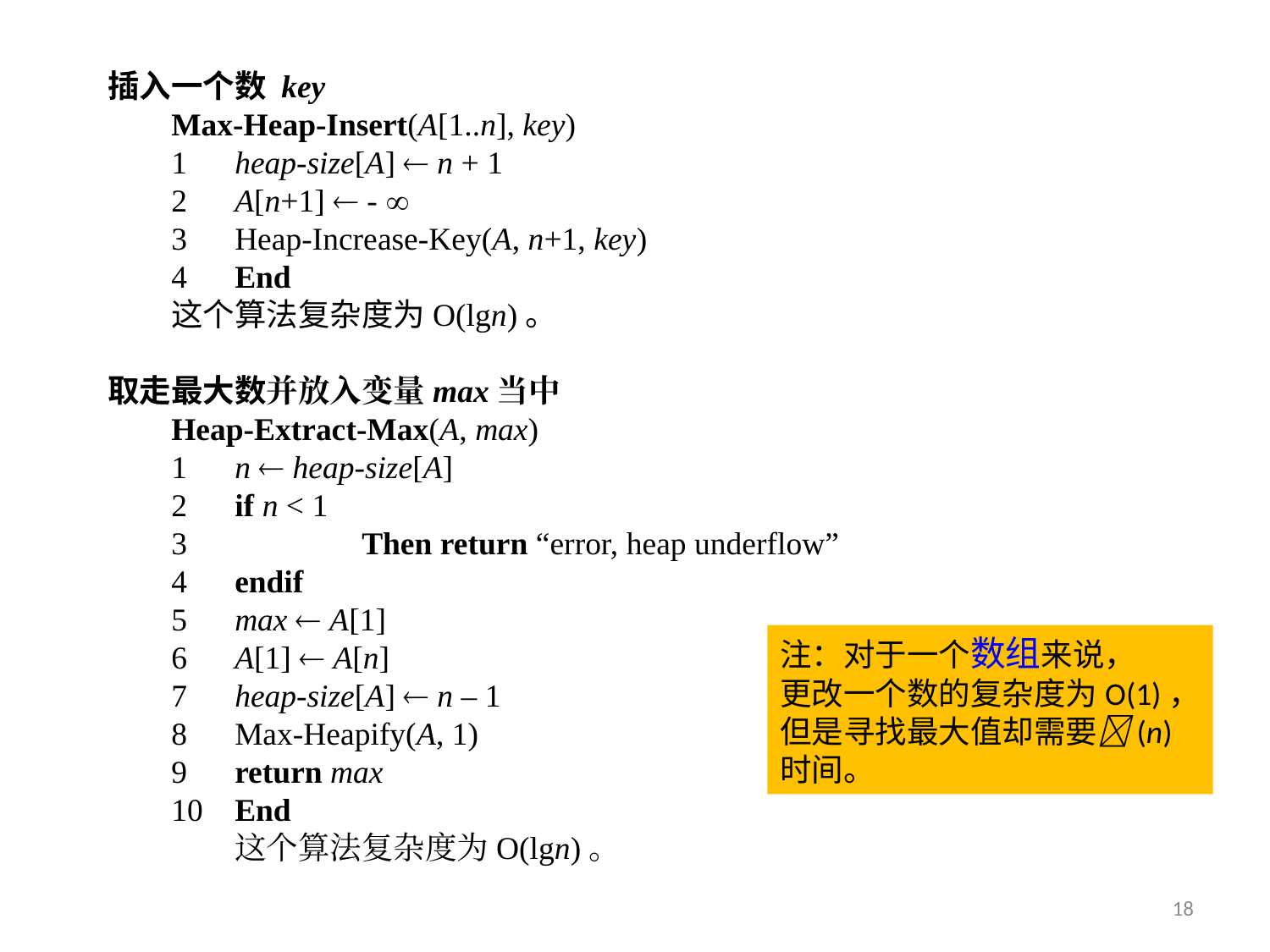

插入一个数 key
Max-Heap-Insert(A[1..n], key)
1	heap-size[A] ← n + 1
2	A[n+1] ← - ∞
3	Heap-Increase-Key(A, n+1, key)
4	End
这个算法复杂度为O(lgn)。

取走最大数并放入变量max当中
Heap-Extract-Max(A, max)
1	n ← heap-size[A]
2	if n < 1
3 		Then return “error, heap underflow”
4	endif
5	max ← A[1]
6	A[1] ← A[n]
7	heap-size[A] ← n – 1
8	Max-Heapify(A, 1)
9	return max
10	End
	这个算法复杂度为O(lgn)。
注：对于一个数组来说，
更改一个数的复杂度为O(1)，
但是寻找最大值却需要Θ(n)
时间。
18